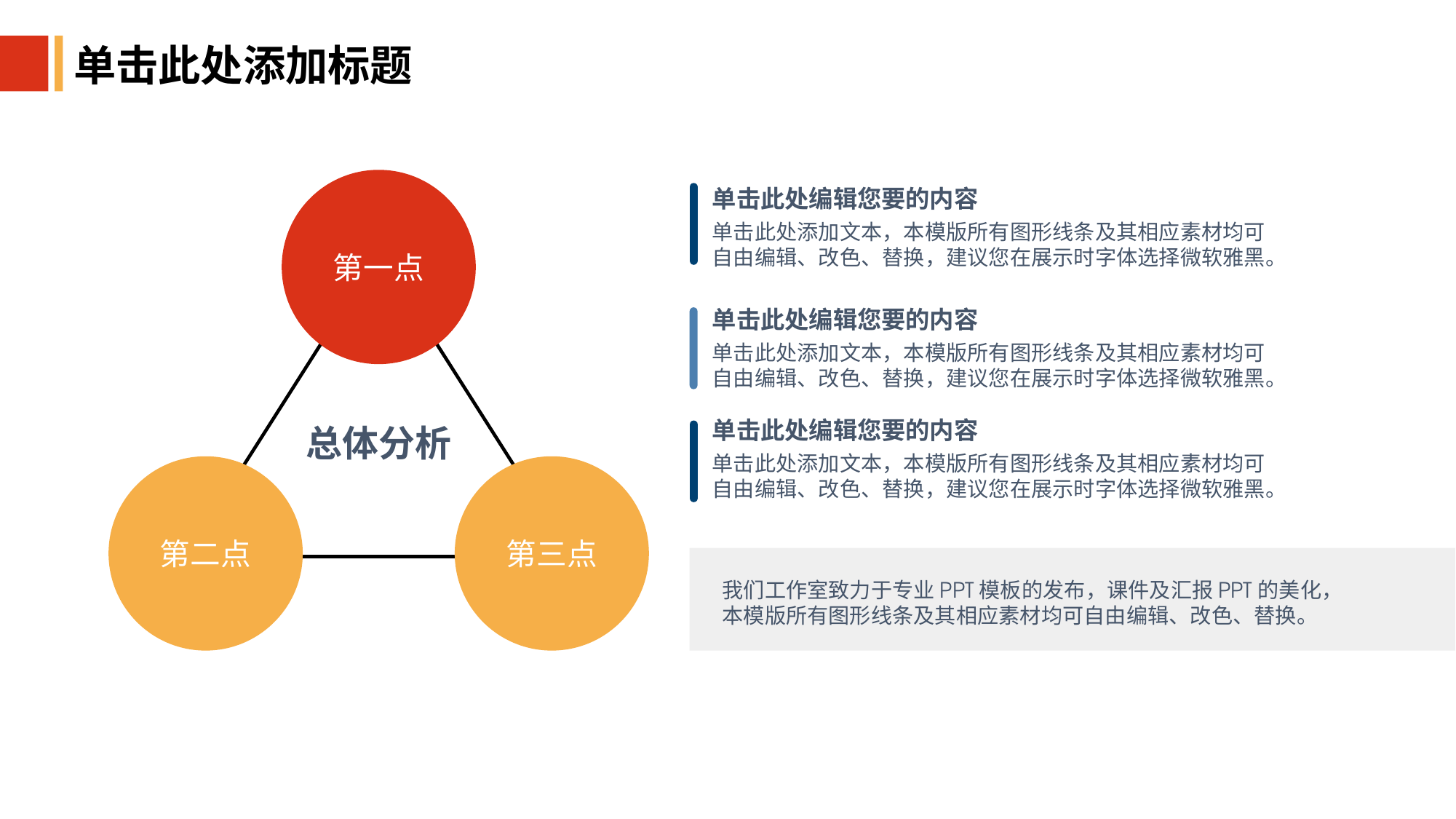

单击此处添加标题

第一点
单击此处编辑您要的内容

单击此处添加文本，本模版所有图形线条及其相应素材均可自由编辑、改色、替换，建议您在展示时字体选择微软雅黑。

单击此处编辑您要的内容

单击此处添加文本，本模版所有图形线条及其相应素材均可自由编辑、改色、替换，建议您在展示时字体选择微软雅黑。
单击此处编辑您要的内容
总体分析

单击此处添加文本，本模版所有图形线条及其相应素材均可自由编辑、改色、替换，建议您在展示时字体选择微软雅黑。
第二点
第三点

我们工作室致力于专业PPT模板的发布，课件及汇报PPT的美化，本模版所有图形线条及其相应素材均可自由编辑、改色、替换。